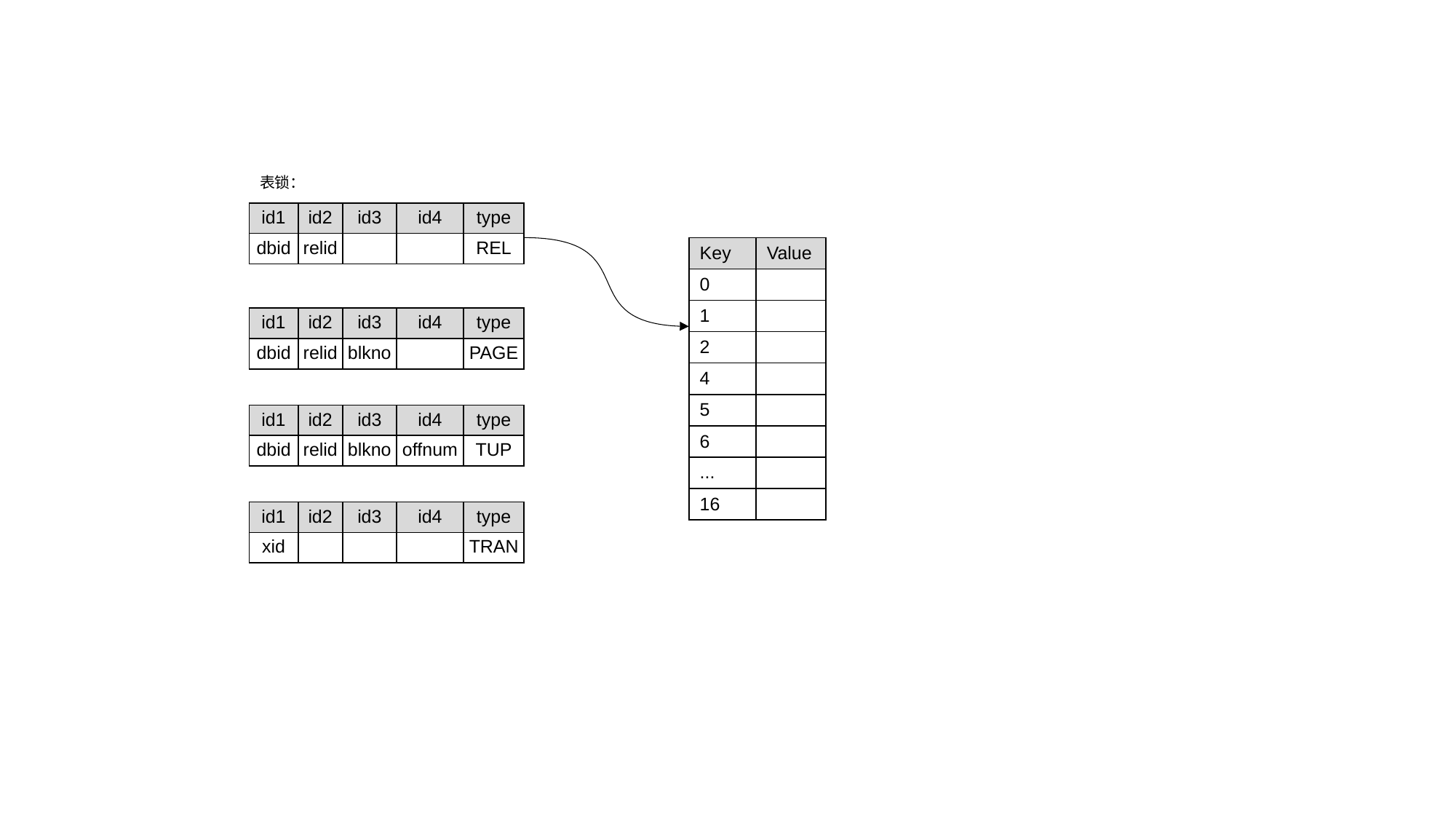

表锁：
| id1 | id2 | id3 | id4 | type |
| --- | --- | --- | --- | --- |
| dbid | relid |  |  | REL |
| Key | Value |
| --- | --- |
| 0 |  |
| 1 |  |
| 2 |  |
| 4 |  |
| 5 |  |
| 6 |  |
| ... |  |
| 16 |  |
| id1 | id2 | id3 | id4 | type |
| --- | --- | --- | --- | --- |
| dbid | relid | blkno |  | PAGE |
| id1 | id2 | id3 | id4 | type |
| --- | --- | --- | --- | --- |
| dbid | relid | blkno | offnum | TUP |
| id1 | id2 | id3 | id4 | type |
| --- | --- | --- | --- | --- |
| xid |  |  |  | TRAN |